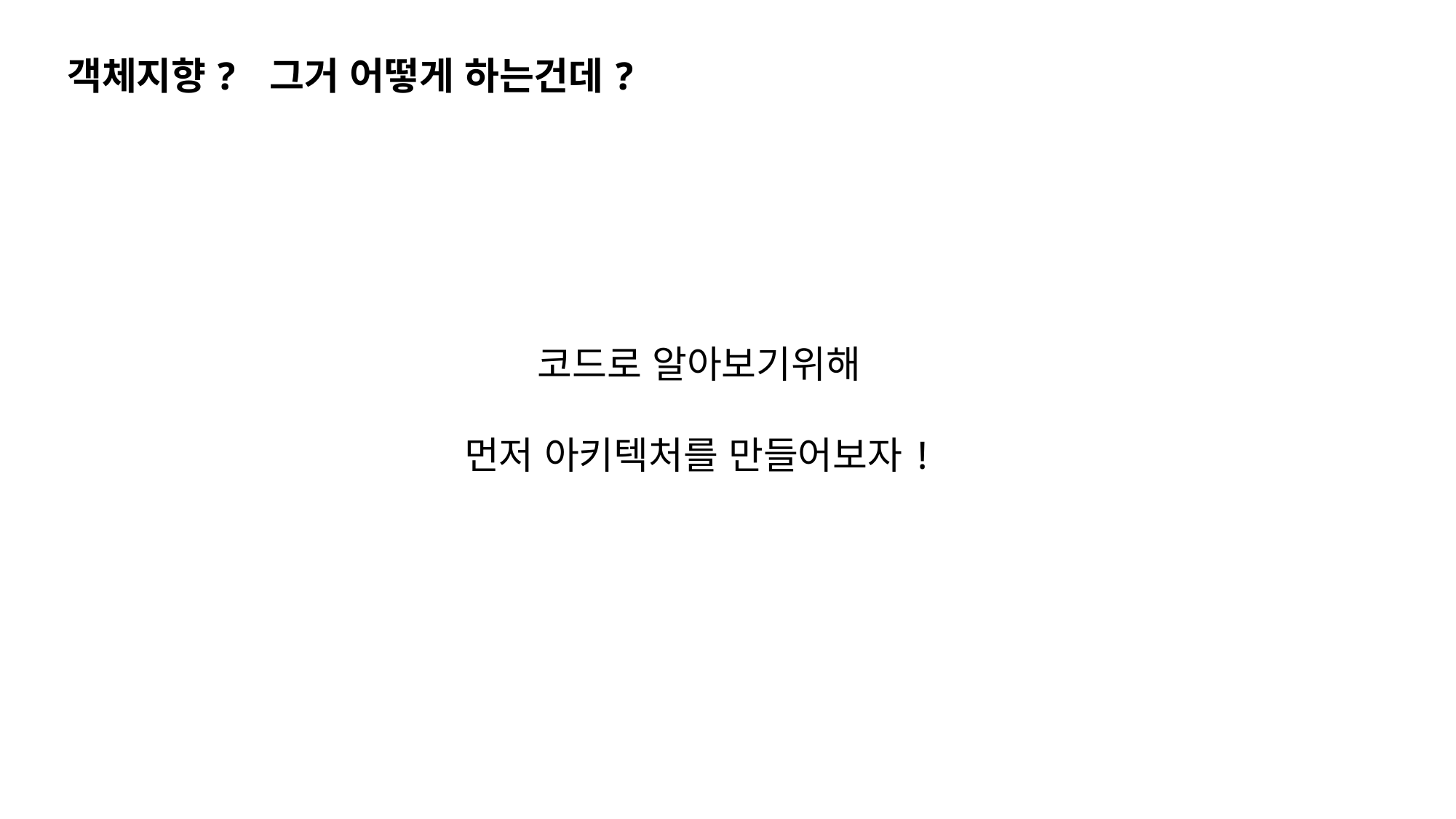

객체지향? 그거 어떻게 하는건데?
코드로 알아보기위해

먼저 아키텍처를 만들어보자!